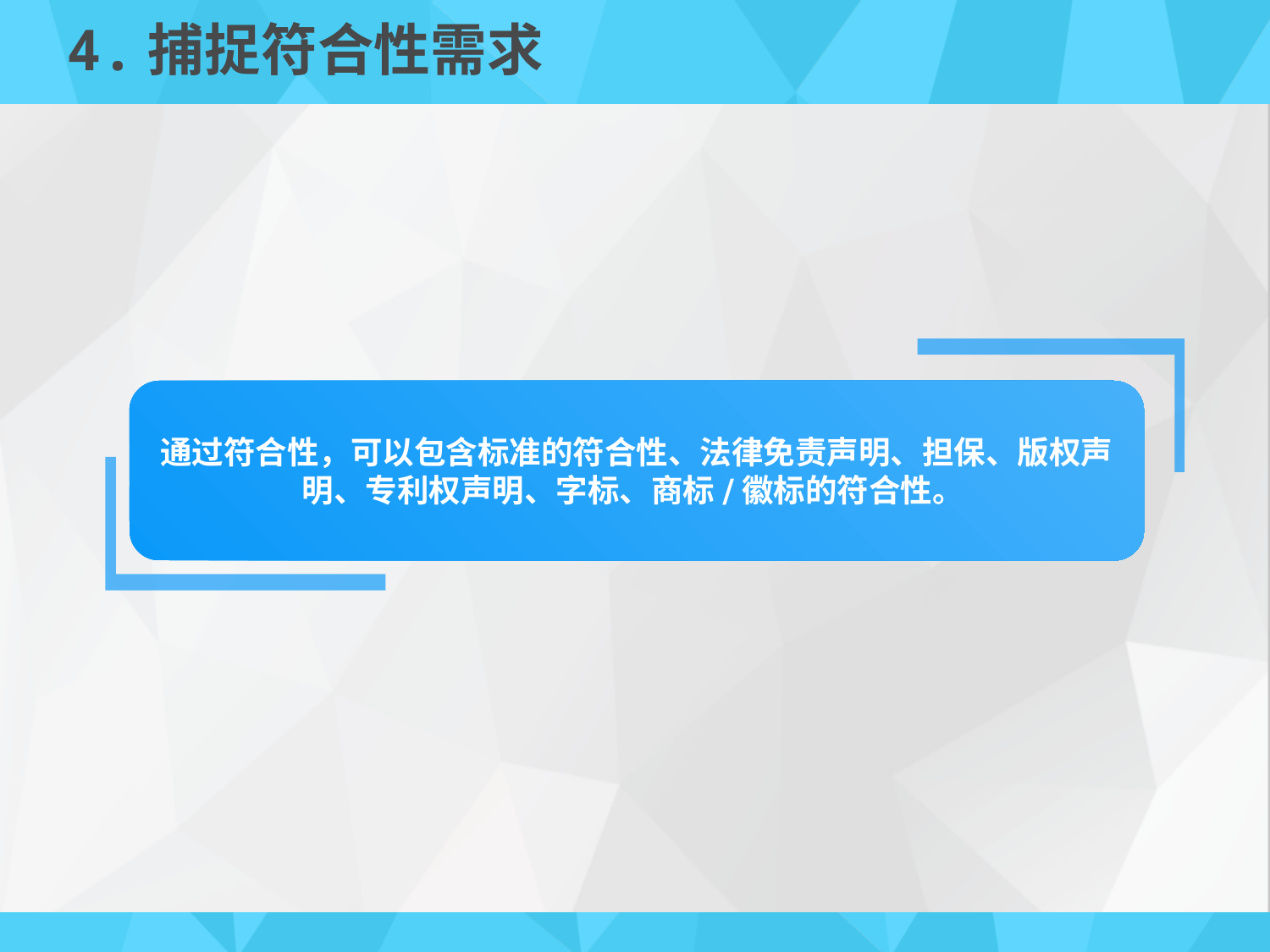

# 4.捕捉符合性需求

通过符合性，可以包含标准的符合性、法律免责声明、担保、版权声
明、专利权声明、字标、商标/徽标的符合性。